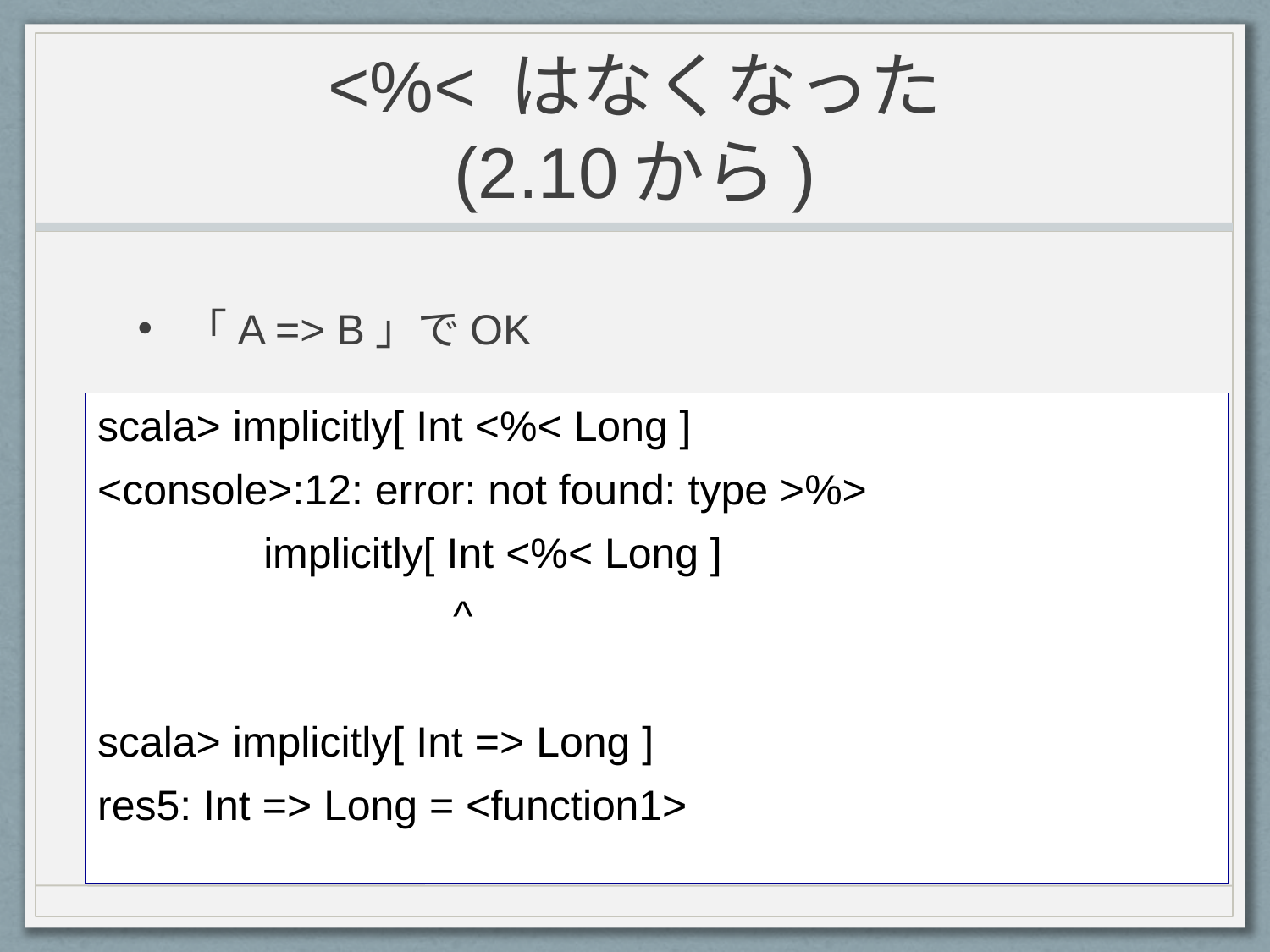

# <%< はなくなった (2.10から)
「A => B」でOK
scala> implicitly[ Int <%< Long ]
<console>:12: error: not found: type >%>
              implicitly[ Int <%< Long ]
                              ^

scala> implicitly[ Int => Long ]
res5: Int => Long = <function1>